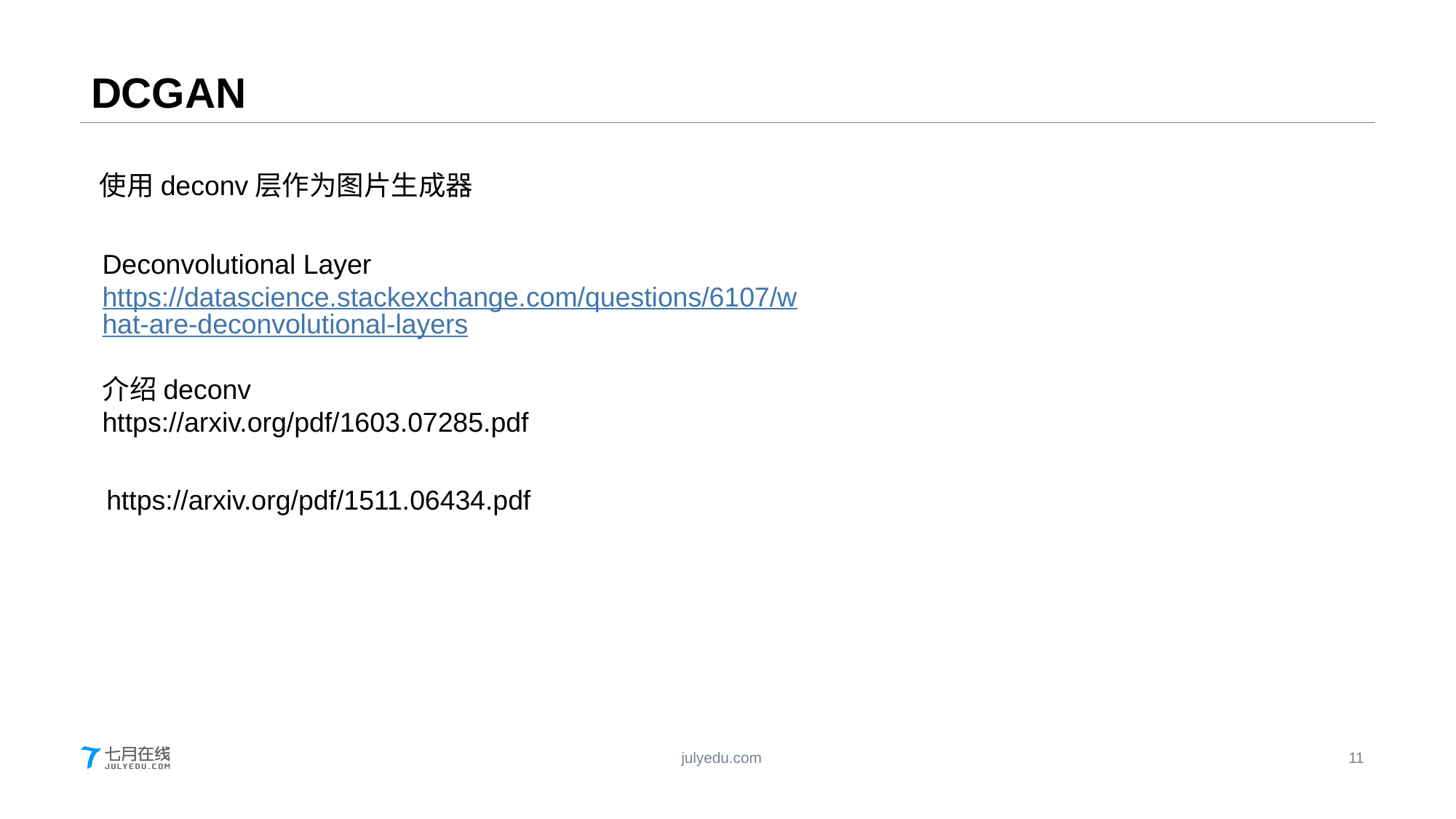

# DCGAN
使用deconv层作为图片生成器

Deconvolutional Layer https://datascience.stackexchange.com/questions/6107/what-are-deconvolutional-layers

介绍deconv
https://arxiv.org/pdf/1603.07285.pdf
https://arxiv.org/pdf/1511.06434.pdf
11